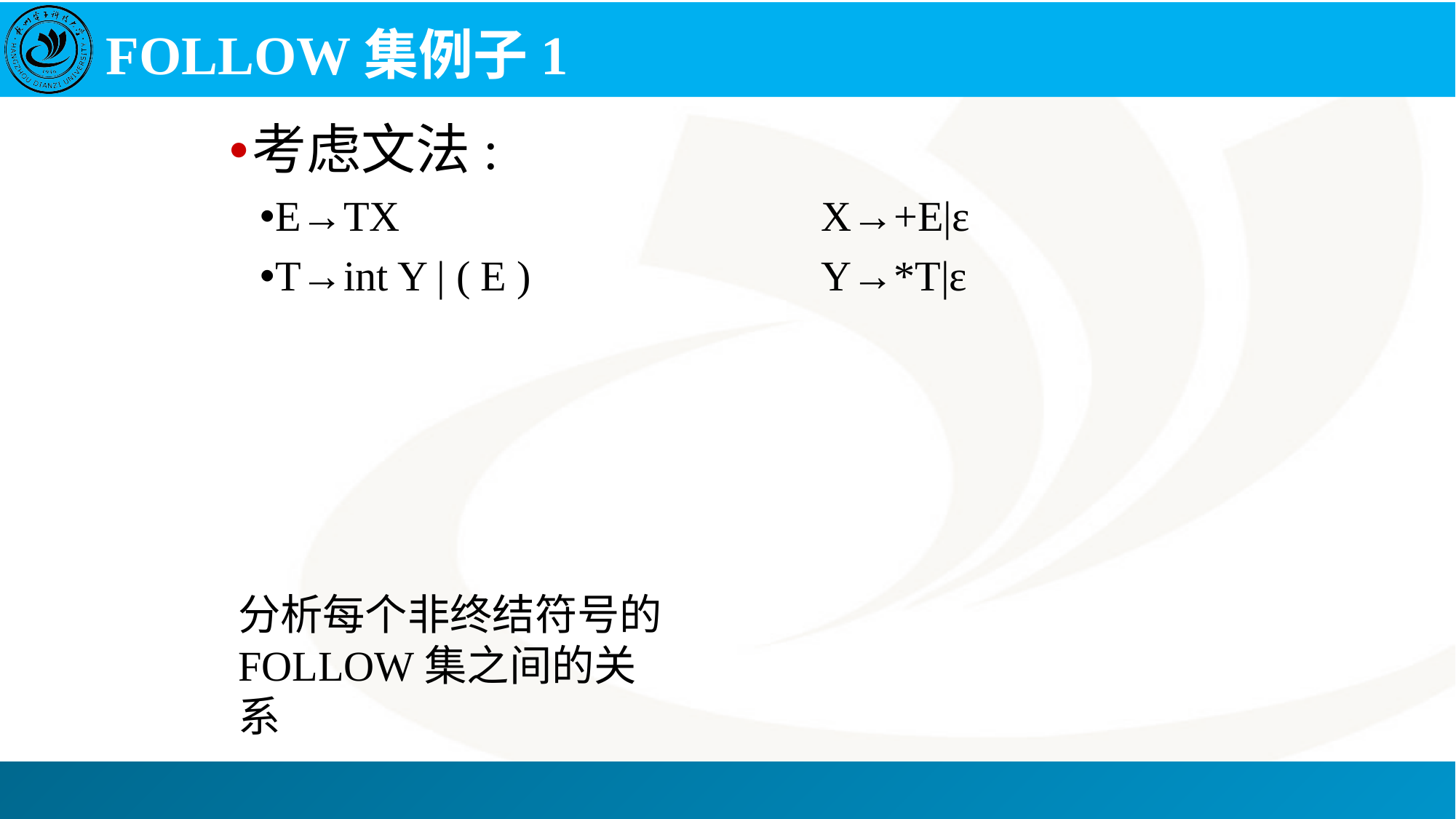

# FOLLOW集例子1
考虑文法:
E→TX				X→+E|ε
T→int Y | ( E )			Y→*T|ε
分析每个非终结符号的FOLLOW集之间的关系
25